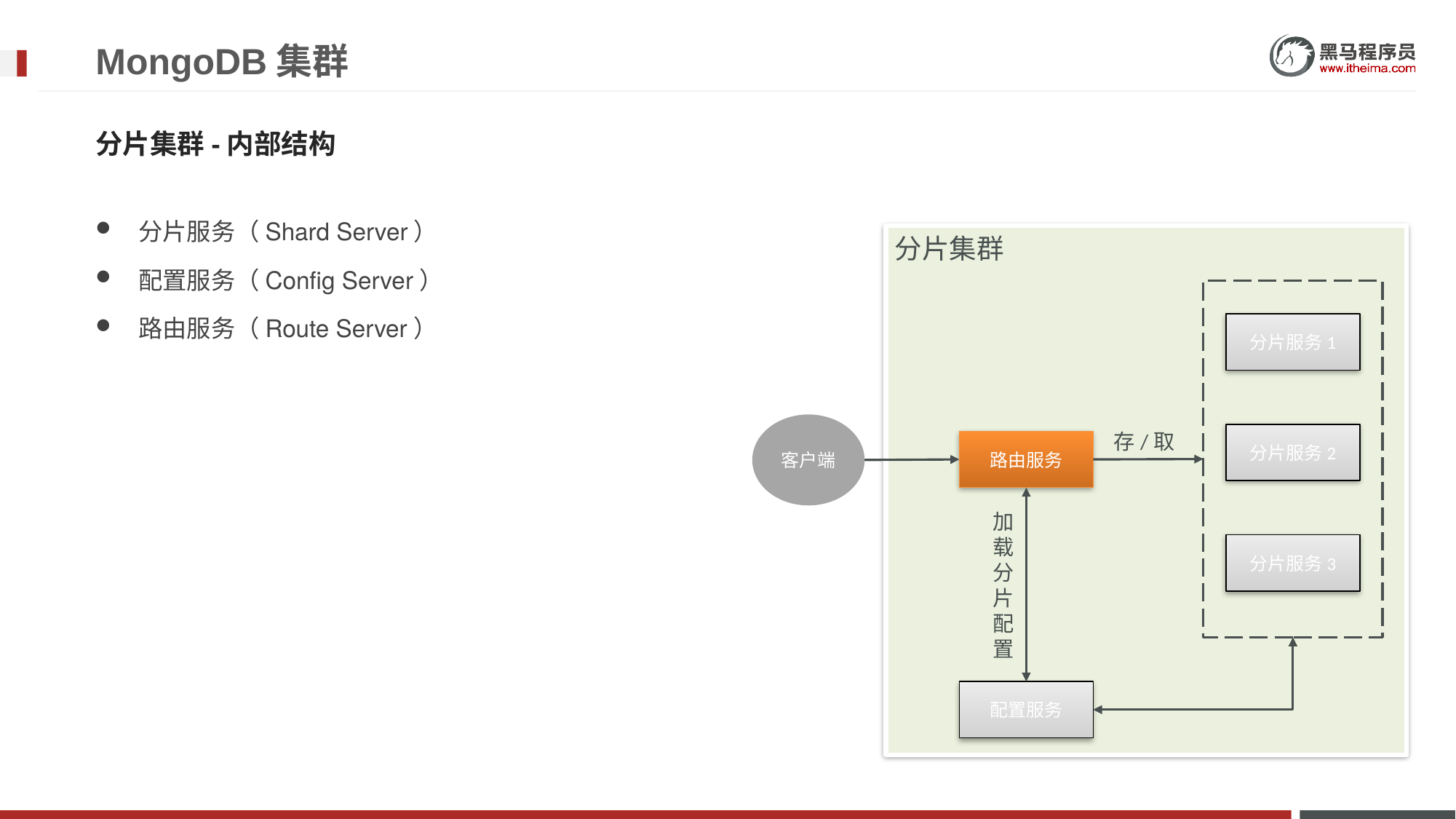

# MongoDB集群
分片集群-内部结构
分片服务（Shard Server）
配置服务（Config Server）
路由服务（Route Server）
分片集群

分片服务1
存/取
客户端
分片服务2
路由服务
加
载
分
片
配
置
分片服务3
配置服务